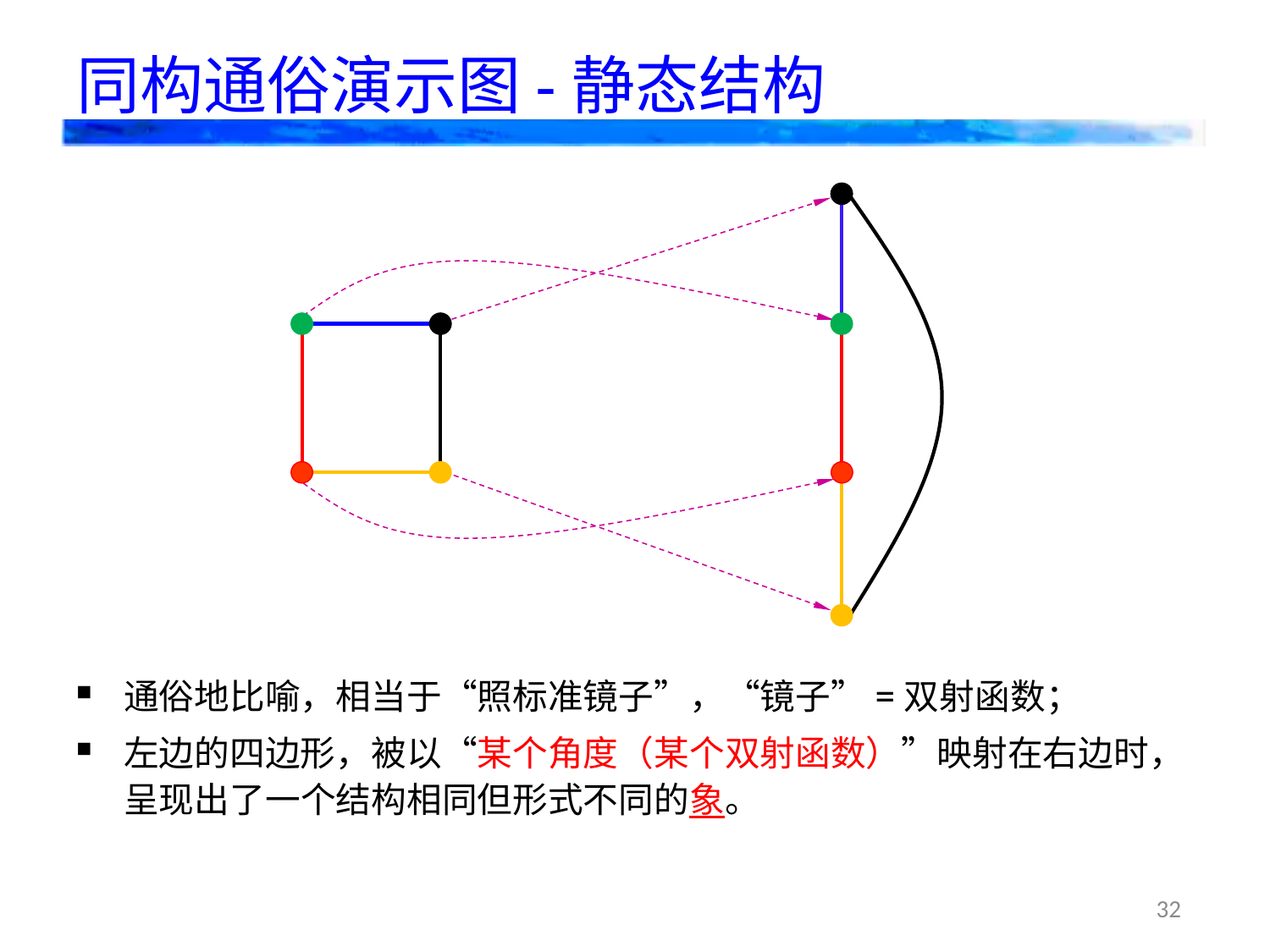

# 同构通俗演示图-静态结构

通俗地比喻，相当于“照标准镜子”，“镜子”=双射函数；
左边的四边形，被以“某个角度（某个双射函数）”映射在右边时，呈现出了一个结构相同但形式不同的象。
32